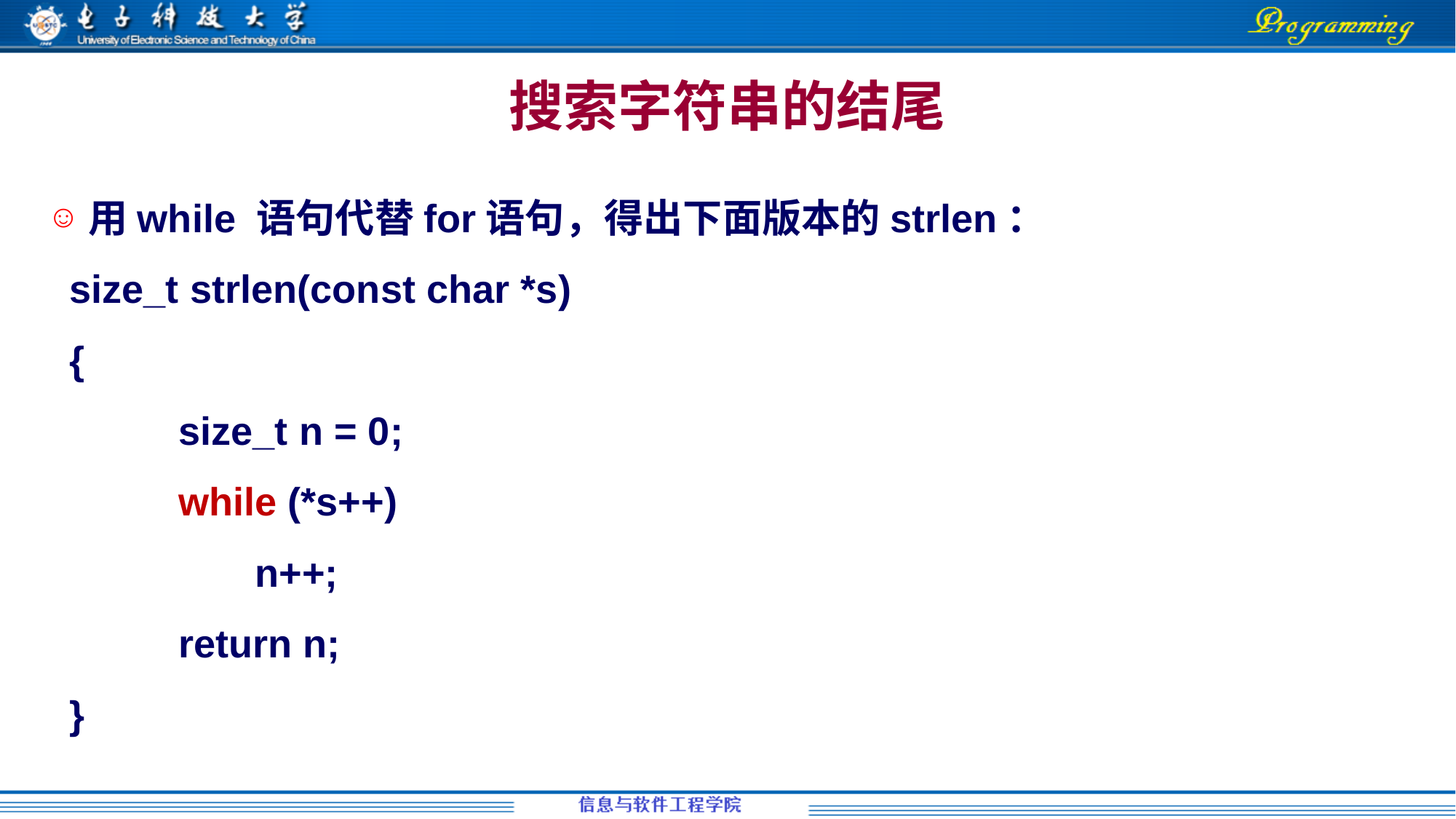

搜索字符串的结尾
用while 语句代替for语句，得出下面版本的strlen：
  size_t strlen(const char *s)
  {
	  size_t n = 0;
	  while (*s++)
 	         n++;
	  return n;
  }